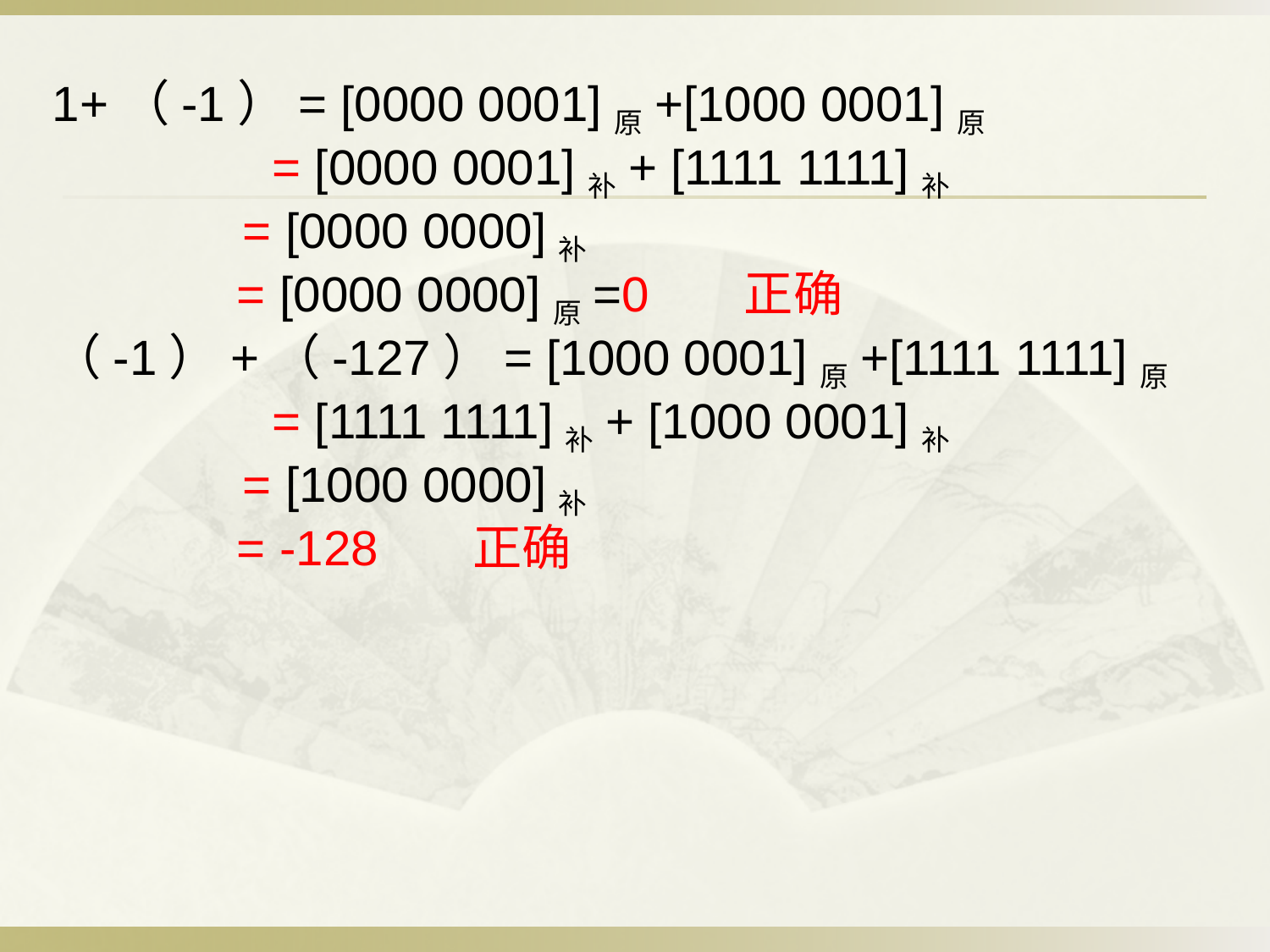

1+（-1）= [0000 0001]原+[1000 0001]原
                = [0000 0001]补+ [1111 1111]补
                       = [0000 0000]补
                       = [0000 0000]原=0      正确
（-1）+（-127）= [1000 0001]原+[1111 1111]原
                = [1111 1111]补+ [1000 0001]补
                       = [1000 0000]补
                       = -128      正确